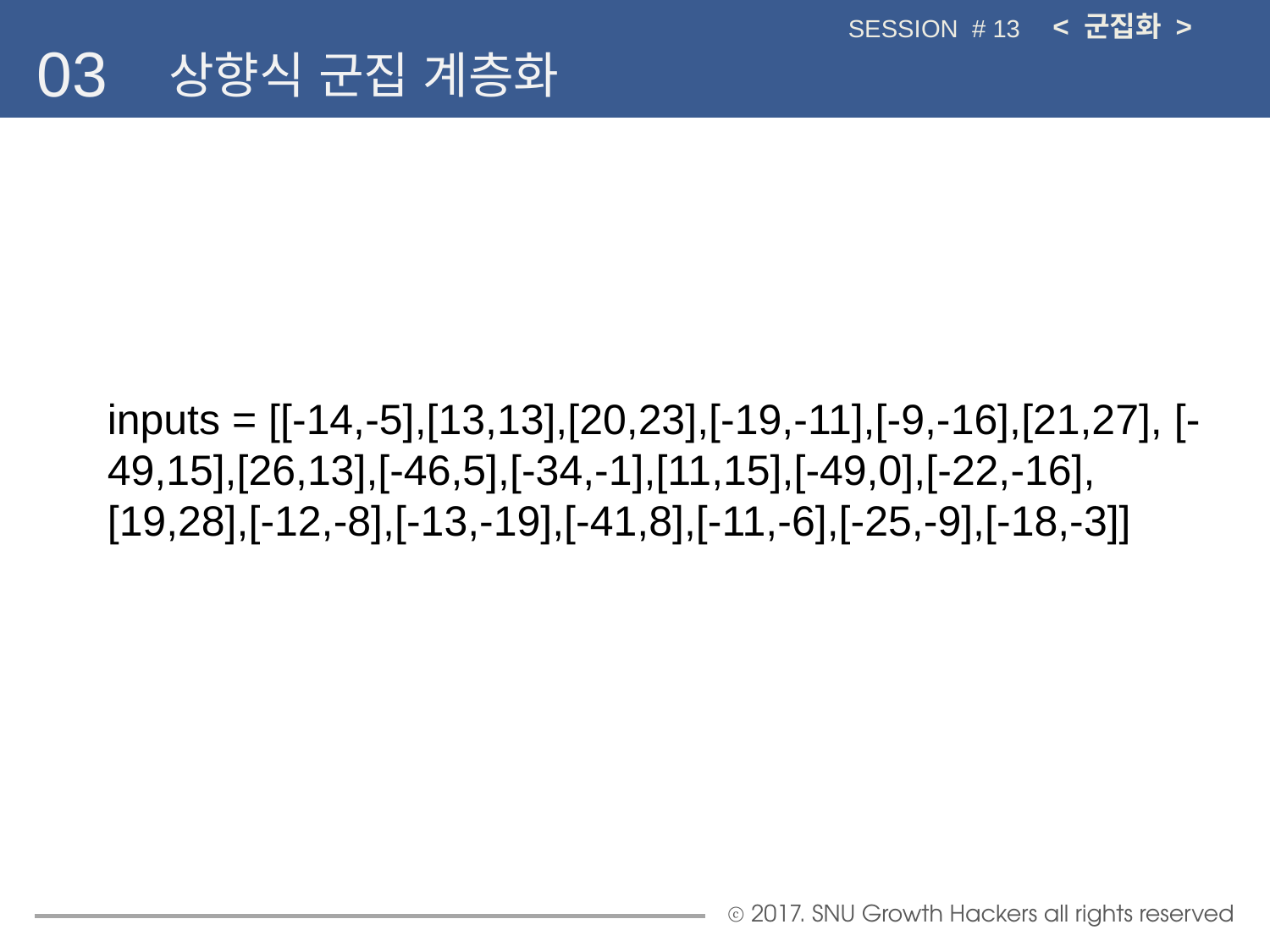

< 군집화 >
SESSION  # 13
03
상향식 군집 계층화
inputs = [[-14,-5],[13,13],[20,23],[-19,-11],[-9,-16],[21,27], [-49,15],[26,13],[-46,5],[-34,-1],[11,15],[-49,0],[-22,-16], [19,28],[-12,-8],[-13,-19],[-41,8],[-11,-6],[-25,-9],[-18,-3]]
ⓒ 2017. SNU Growth Hackers all rights reserved